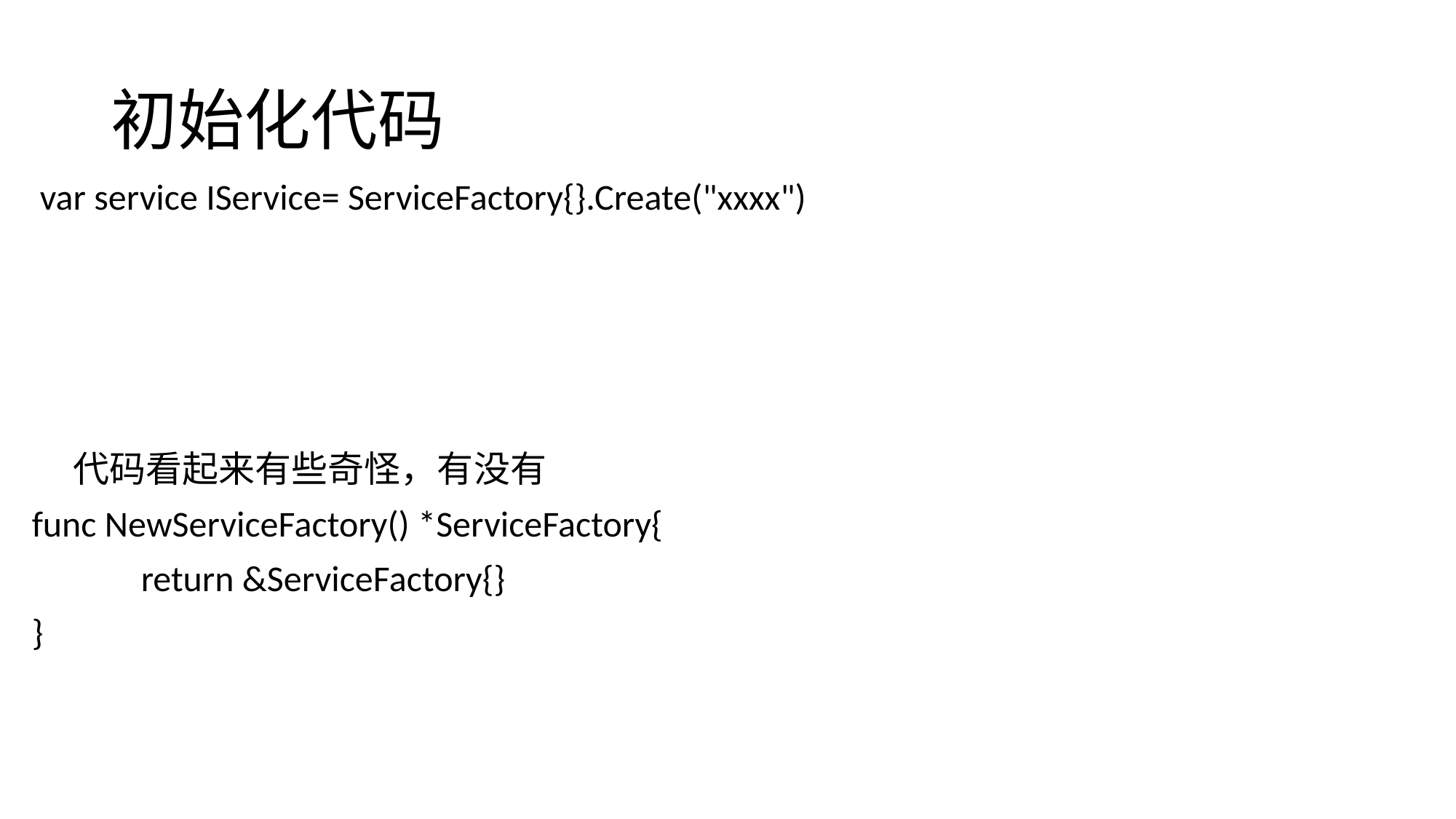

# 初始化代码
 var service IService= ServiceFactory{}.Create("xxxx")

    代码看起来有些奇怪，有没有
func NewServiceFactory() *ServiceFactory{
	return &ServiceFactory{}
}